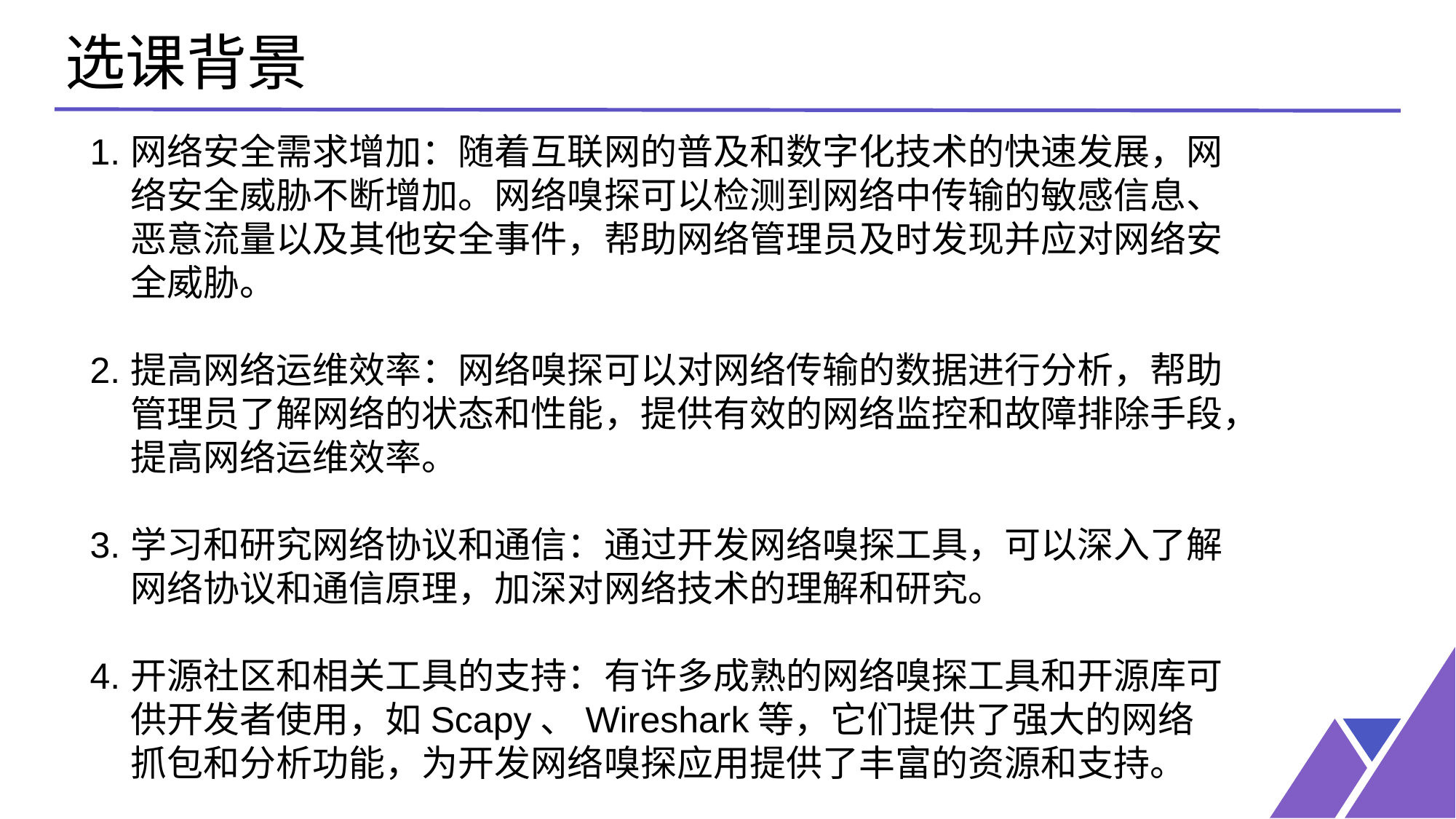

选课背景
网络安全需求增加：随着互联网的普及和数字化技术的快速发展，网络安全威胁不断增加。网络嗅探可以检测到网络中传输的敏感信息、恶意流量以及其他安全事件，帮助网络管理员及时发现并应对网络安全威胁。

提高网络运维效率：网络嗅探可以对网络传输的数据进行分析，帮助管理员了解网络的状态和性能，提供有效的网络监控和故障排除手段，提高网络运维效率。

学习和研究网络协议和通信：通过开发网络嗅探工具，可以深入了解网络协议和通信原理，加深对网络技术的理解和研究。

开源社区和相关工具的支持：有许多成熟的网络嗅探工具和开源库可供开发者使用，如Scapy、Wireshark等，它们提供了强大的网络抓包和分析功能，为开发网络嗅探应用提供了丰富的资源和支持。
选题背景选题背景